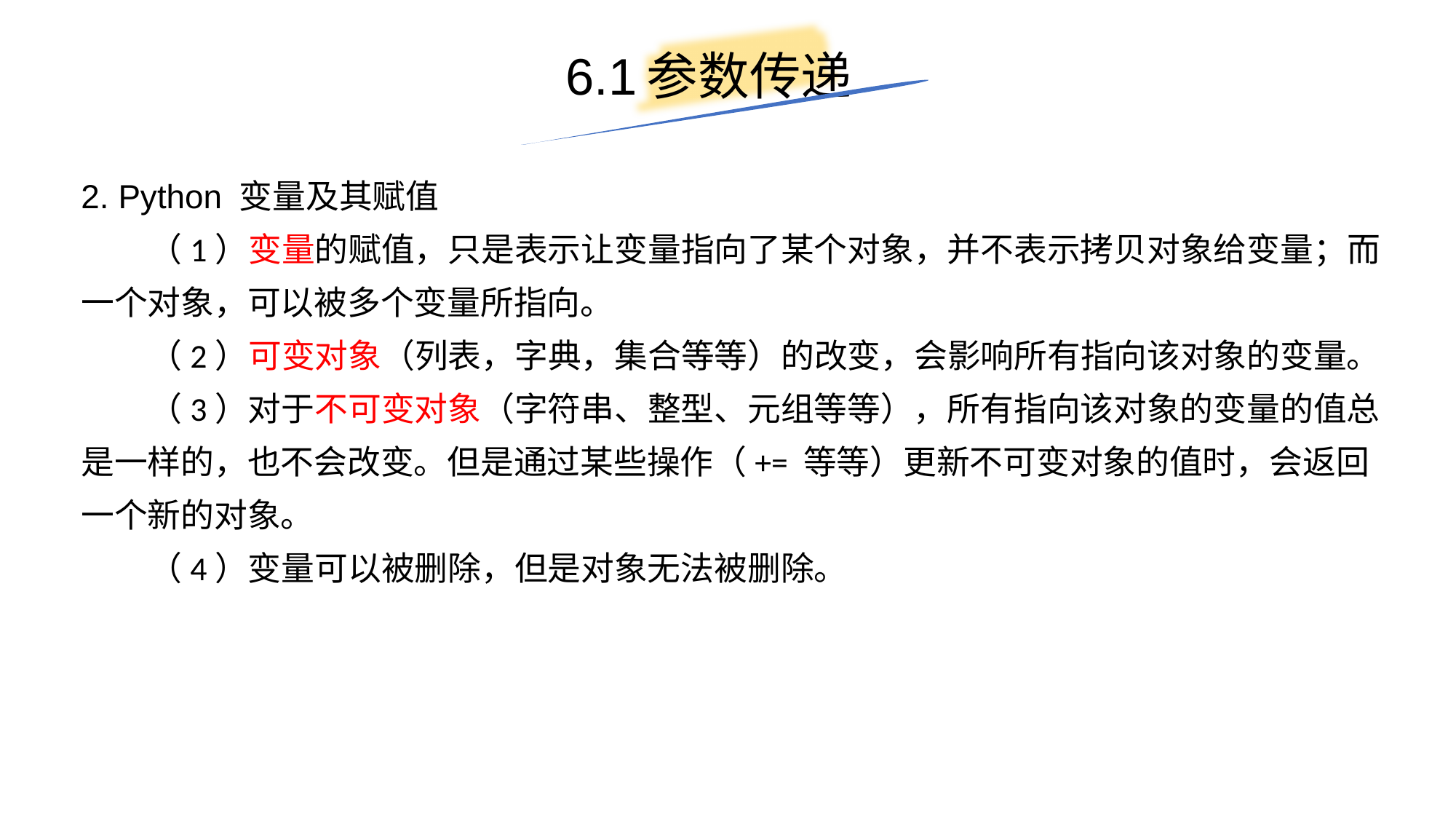

# 6.1参数传递

2. Python 变量及其赋值
        （1）变量的赋值，只是表示让变量指向了某个对象，并不表示拷贝对象给变量；而一个对象，可以被多个变量所指向。
        （2）可变对象（列表，字典，集合等等）的改变，会影响所有指向该对象的变量。
        （3）对于不可变对象（字符串、整型、元组等等），所有指向该对象的变量的值总是一样的，也不会改变。但是通过某些操作（+= 等等）更新不可变对象的值时，会返回一个新的对象。
        （4）变量可以被删除，但是对象无法被删除。